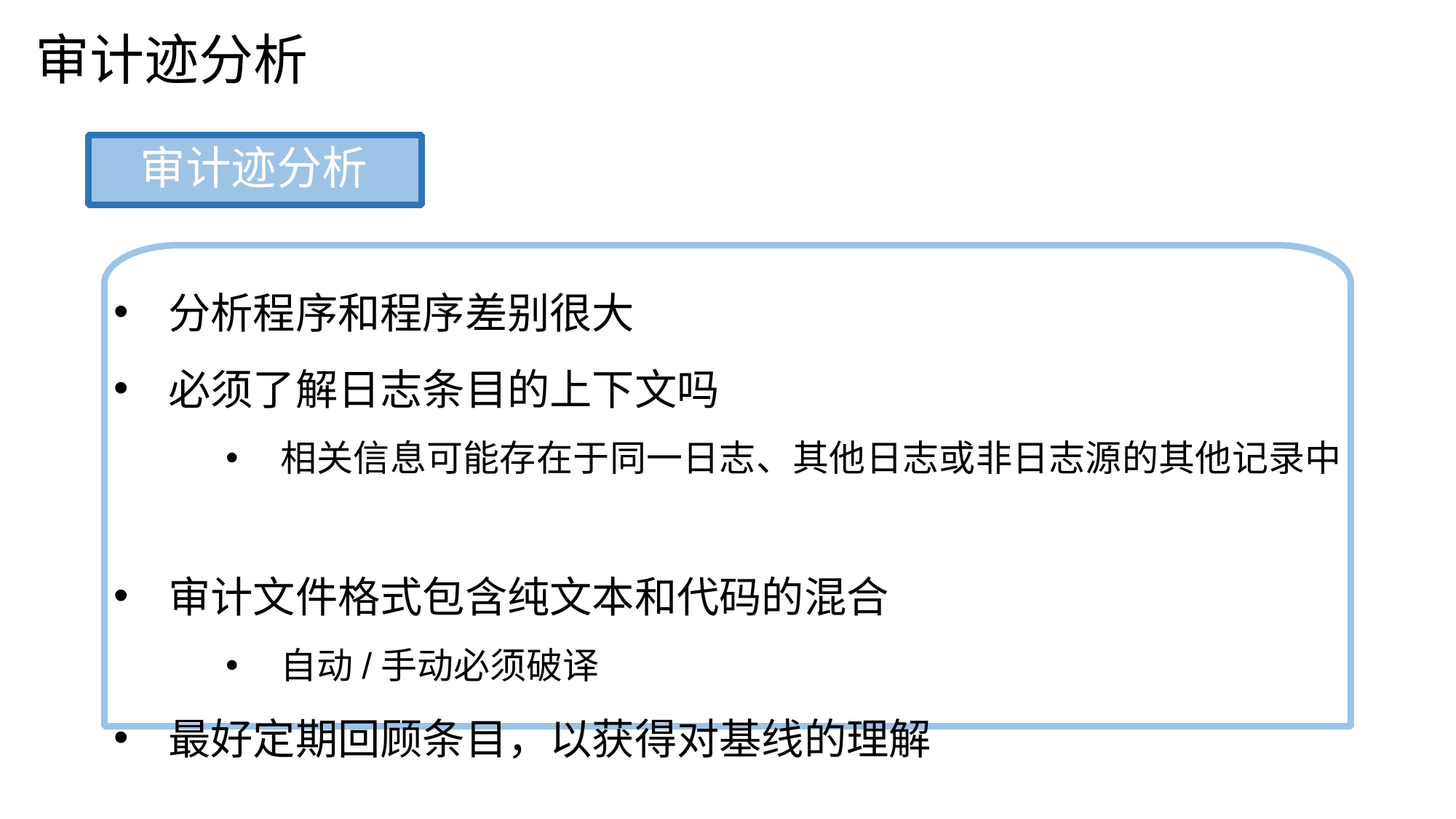

审计迹分析

审计迹分析
分析程序和程序差别很大
必须了解日志条目的上下文吗
相关信息可能存在于同一日志、其他日志或非日志源的其他记录中
审计文件格式包含纯文本和代码的混合
自动/手动必须破译
最好定期回顾条目，以获得对基线的理解